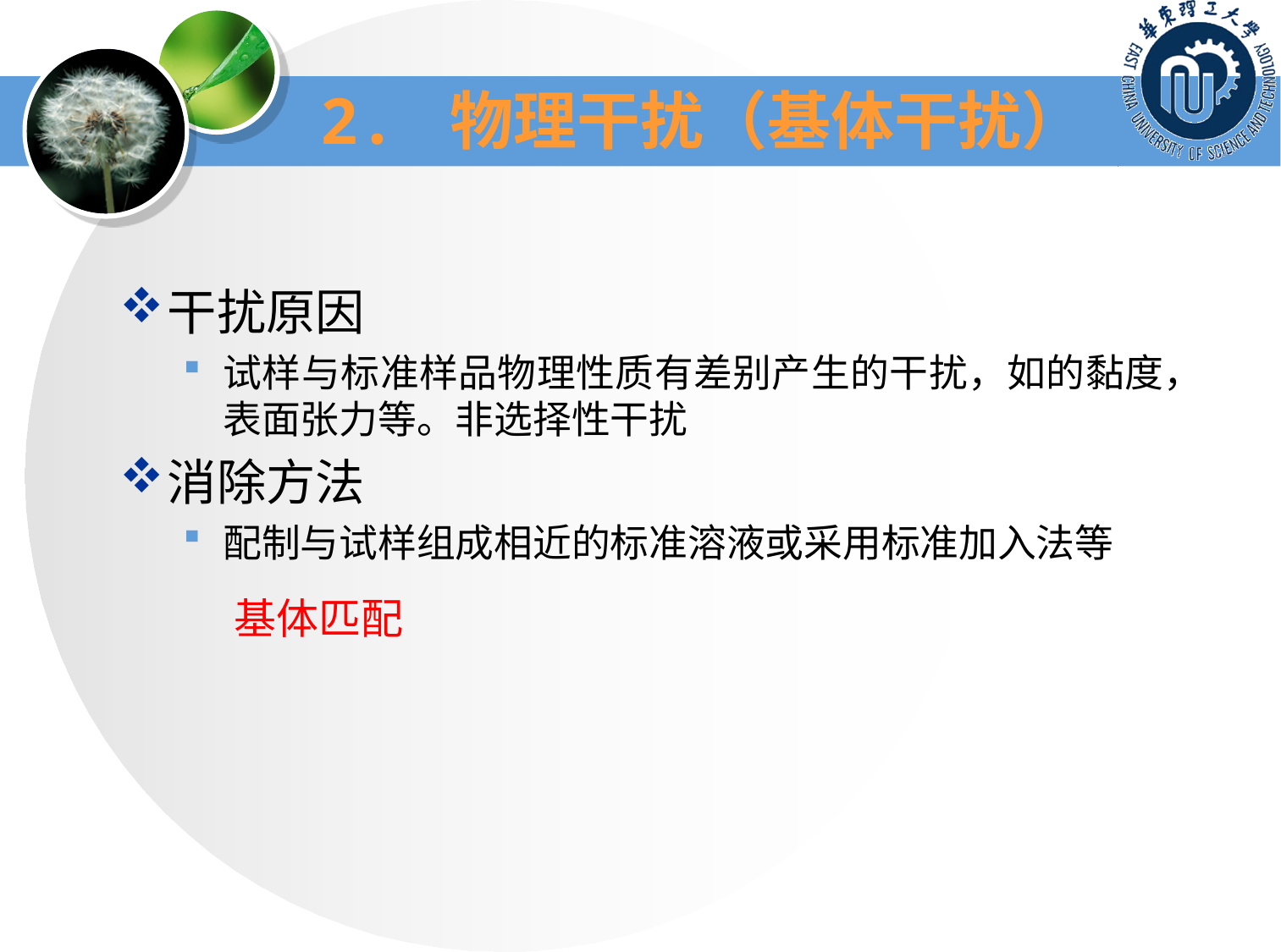

2. 物理干扰（基体干扰）
干扰原因
试样与标准样品物理性质有差别产生的干扰，如的黏度，表面张力等。非选择性干扰
消除方法
配制与试样组成相近的标准溶液或采用标准加入法等
基体匹配